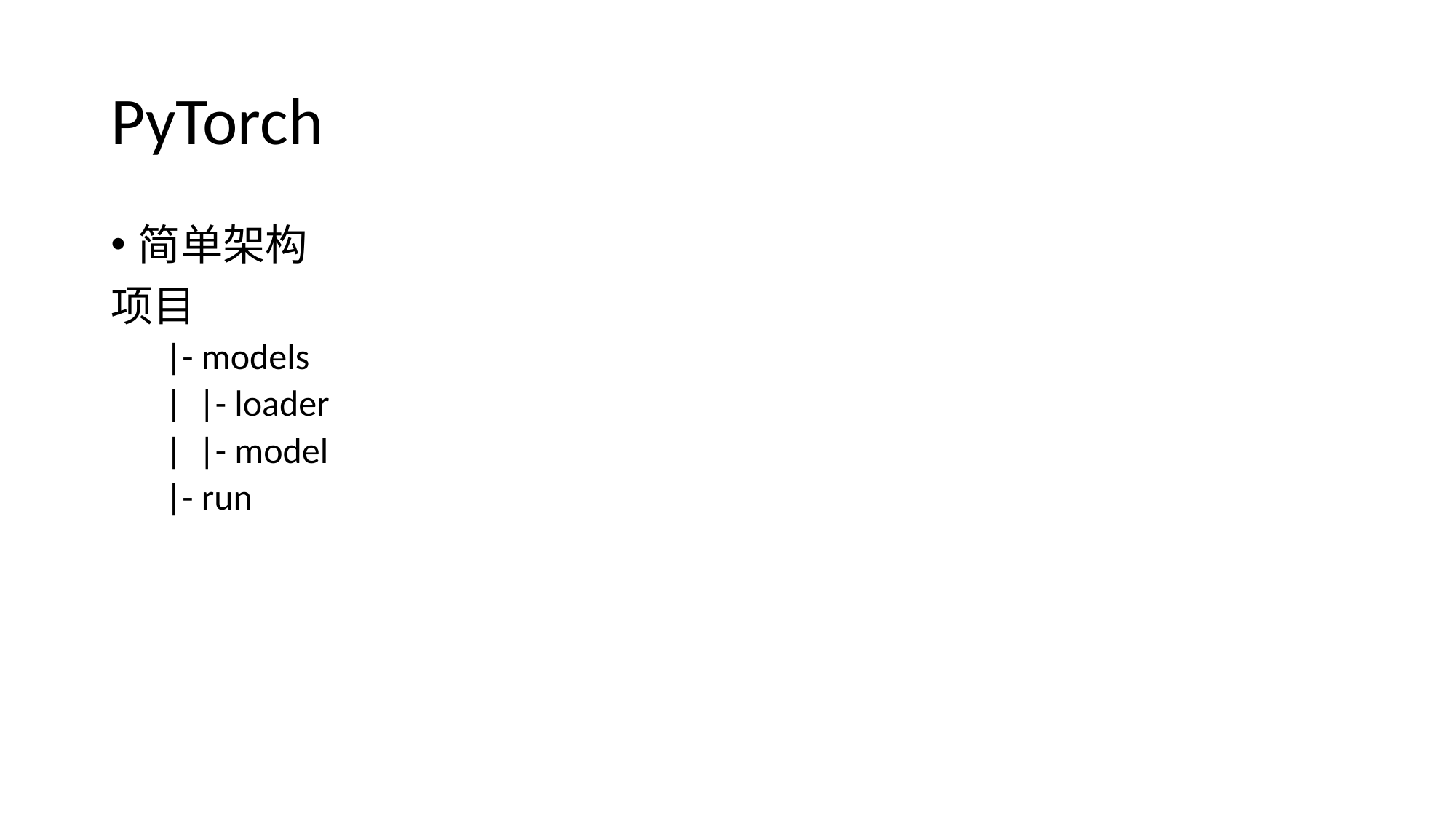

# PyTorch
简单架构
项目
|- models
|  |- loader
|  |- model
|- run